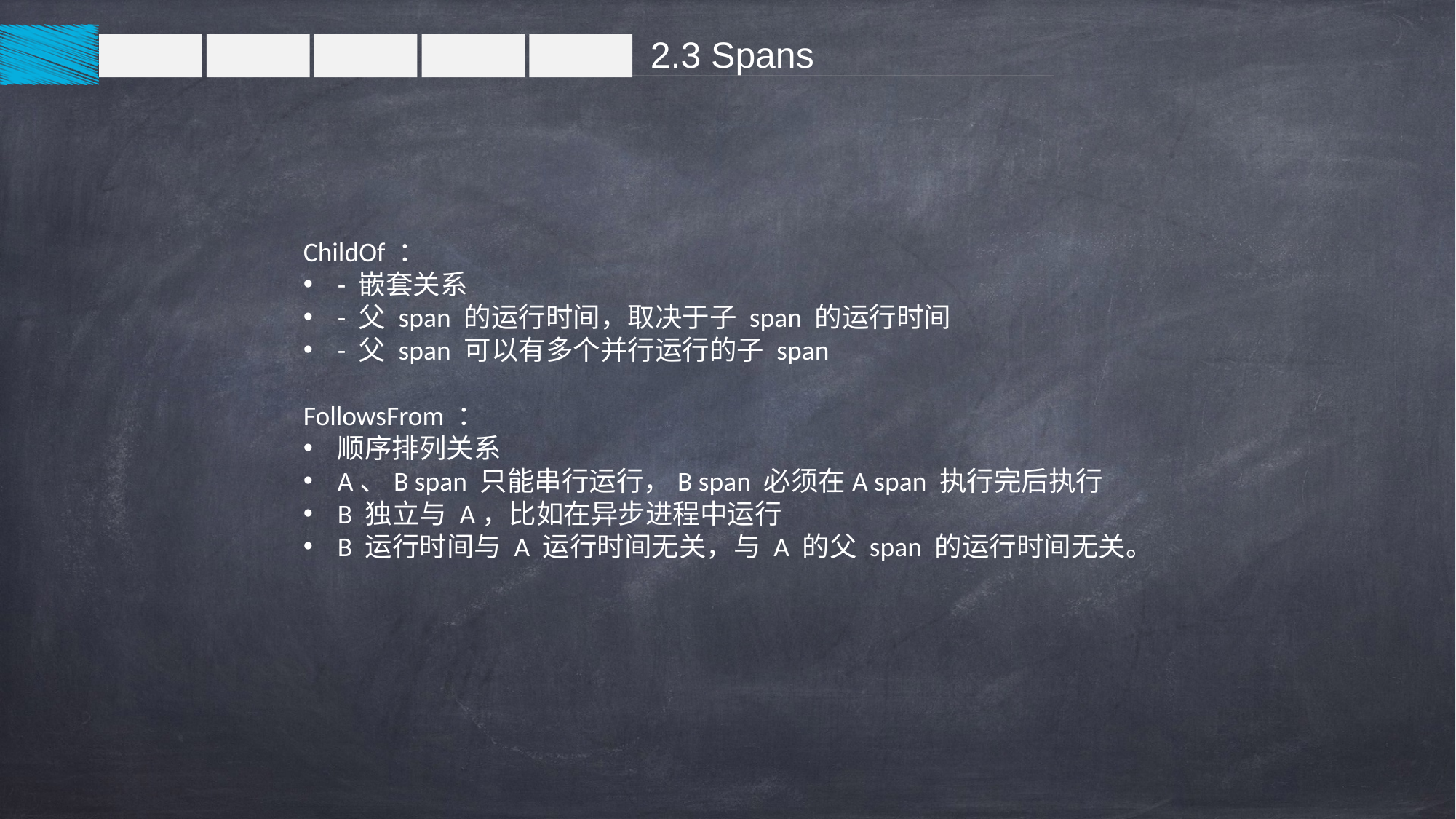

2.3 Spans

ChildOf ：
- 嵌套关系
- 父 span 的运行时间，取决于子 span 的运行时间
- 父 span 可以有多个并行运行的子 span

FollowsFrom ：
顺序排列关系
A、B span 只能串行运行，B span 必须在A span 执行完后执行
B 独立与 A，比如在异步进程中运行
B 运行时间与 A 运行时间无关，与 A 的父 span 的运行时间无关。